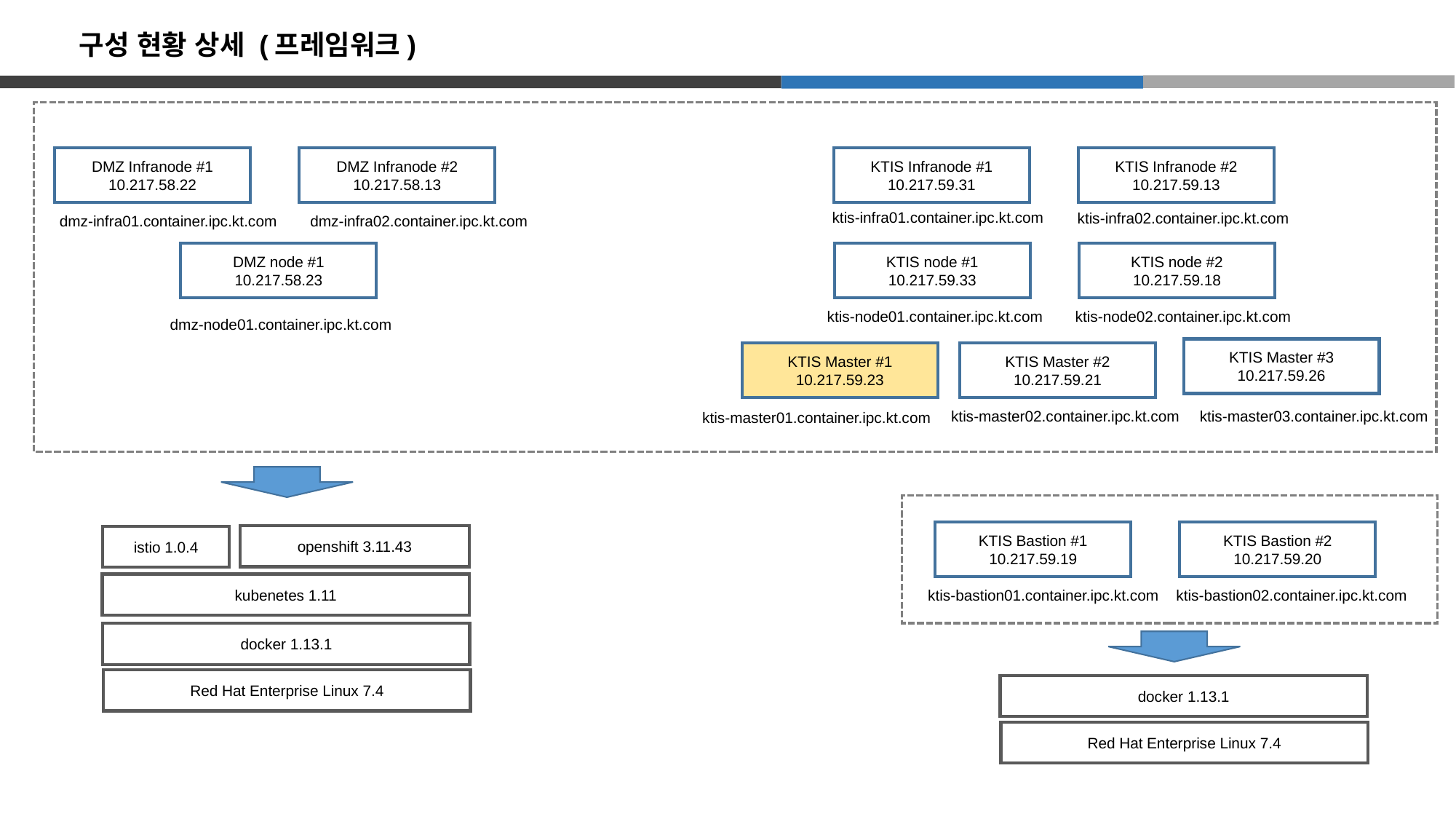

구성 현황 상세 (프레임워크)

DMZ Infranode #1
10.217.58.22
DMZ Infranode #2
10.217.58.13
KTIS Infranode #1
10.217.59.31
KTIS Infranode #2
10.217.59.13
ktis-infra01.container.ipc.kt.com
ktis-infra02.container.ipc.kt.com
dmz-infra01.container.ipc.kt.com
dmz-infra02.container.ipc.kt.com
DMZ node #1
10.217.58.23
KTIS node #1
10.217.59.33
KTIS node #2
10.217.59.18
ktis-node01.container.ipc.kt.com
ktis-node02.container.ipc.kt.com
dmz-node01.container.ipc.kt.com
KTIS Master #3
10.217.59.26
KTIS Master #1
10.217.59.23
KTIS Master #2
10.217.59.21
ktis-master03.container.ipc.kt.com
ktis-master02.container.ipc.kt.com
ktis-master01.container.ipc.kt.com

KTIS Bastion #1
10.217.59.19
KTIS Bastion #2
10.217.59.20
openshift 3.11.43
istio 1.0.4
kubenetes 1.11
ktis-bastion01.container.ipc.kt.com
ktis-bastion02.container.ipc.kt.com
docker 1.13.1

Red Hat Enterprise Linux 7.4
docker 1.13.1
Red Hat Enterprise Linux 7.4